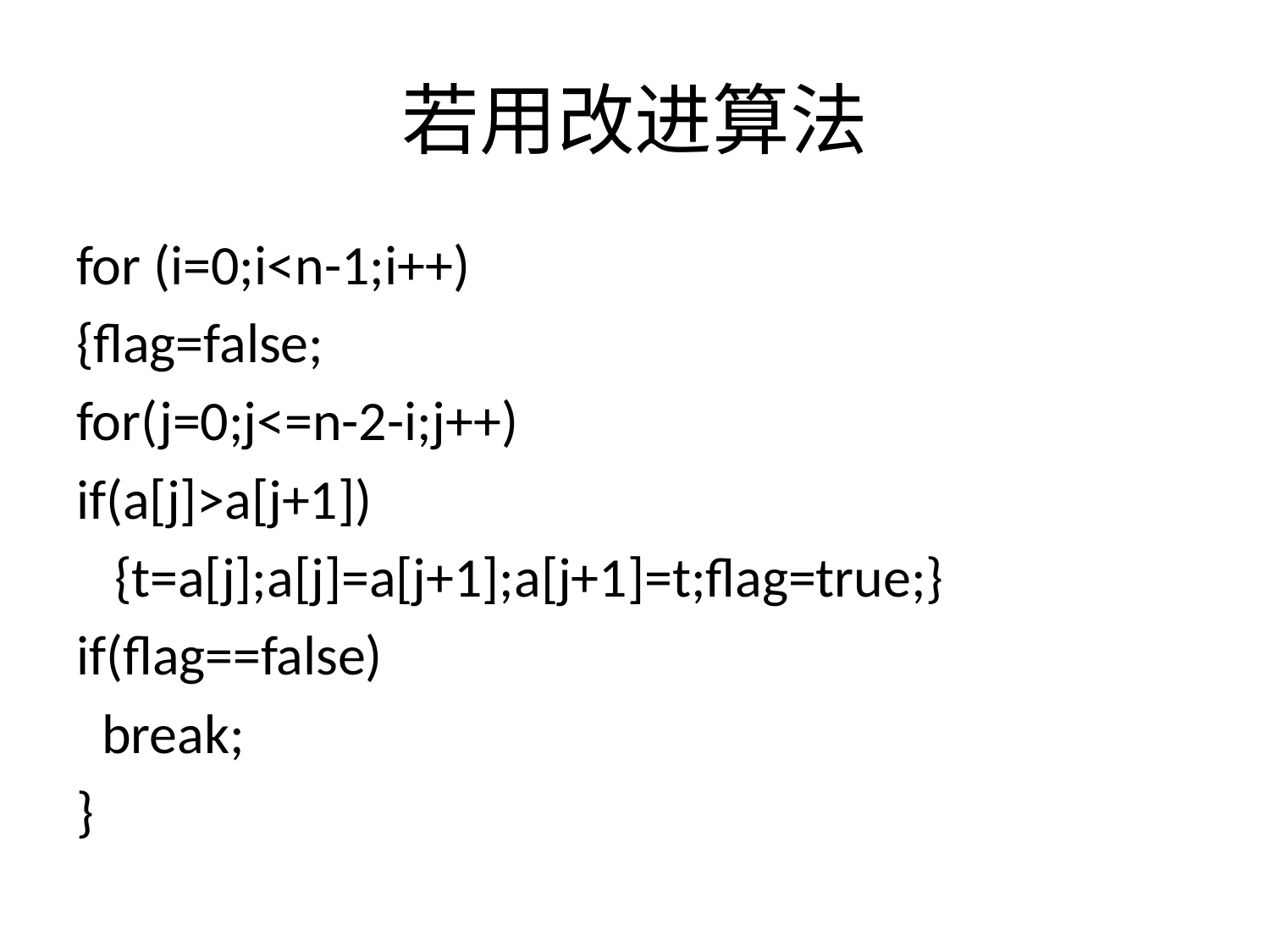

# 若用改进算法
for (i=0;i<n-1;i++)
{flag=false;
for(j=0;j<=n-2-i;j++)
if(a[j]>a[j+1])
   {t=a[j];a[j]=a[j+1];a[j+1]=t;flag=true;}
if(flag==false)
  break;
}